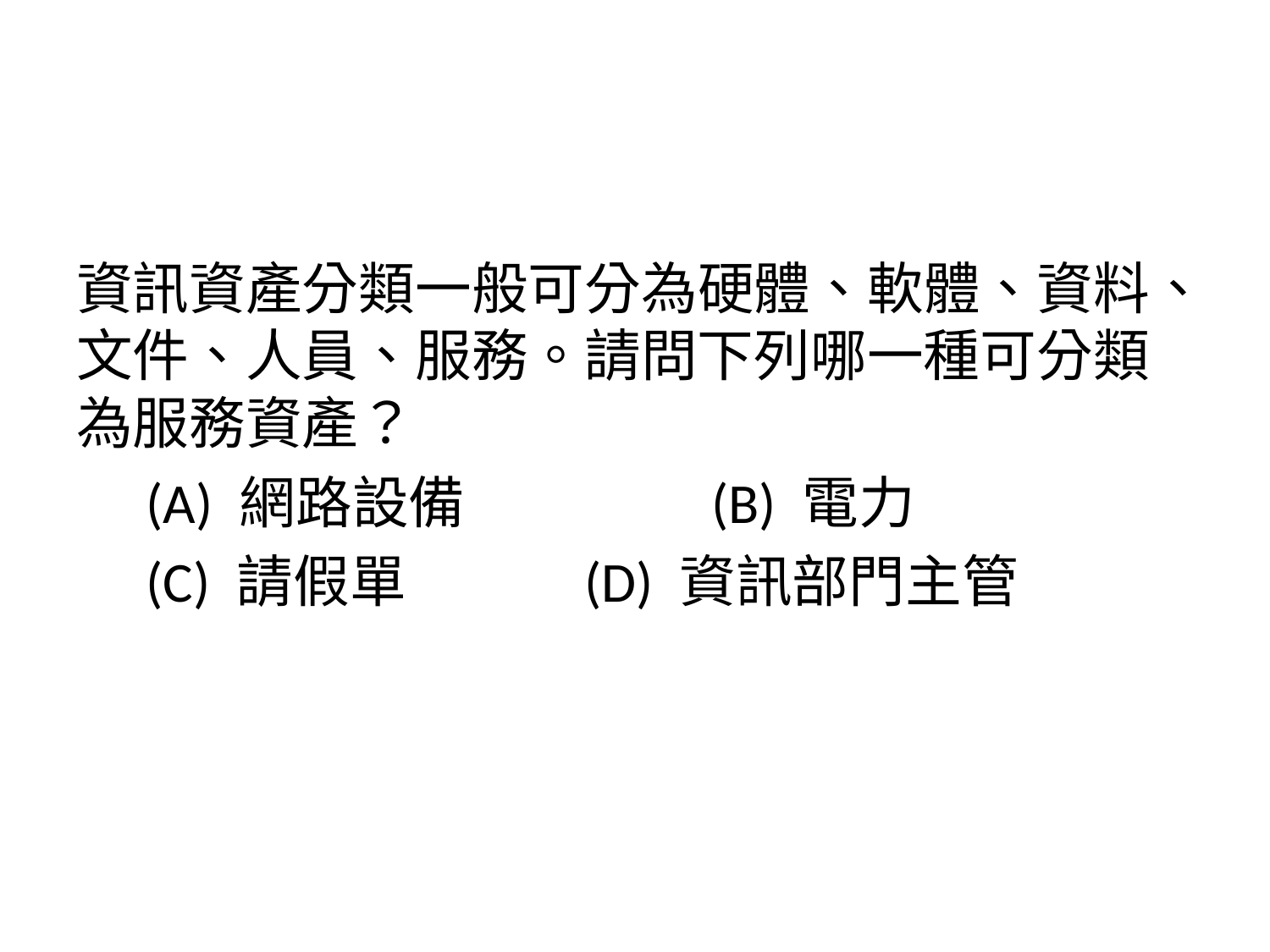

資訊資產分類一般可分為硬體、軟體、資料、文件、人員、服務。請問下列哪一種可分類為服務資產？
　(A) 網路設備		(B) 電力
　(C) 請假單		(D) 資訊部門主管